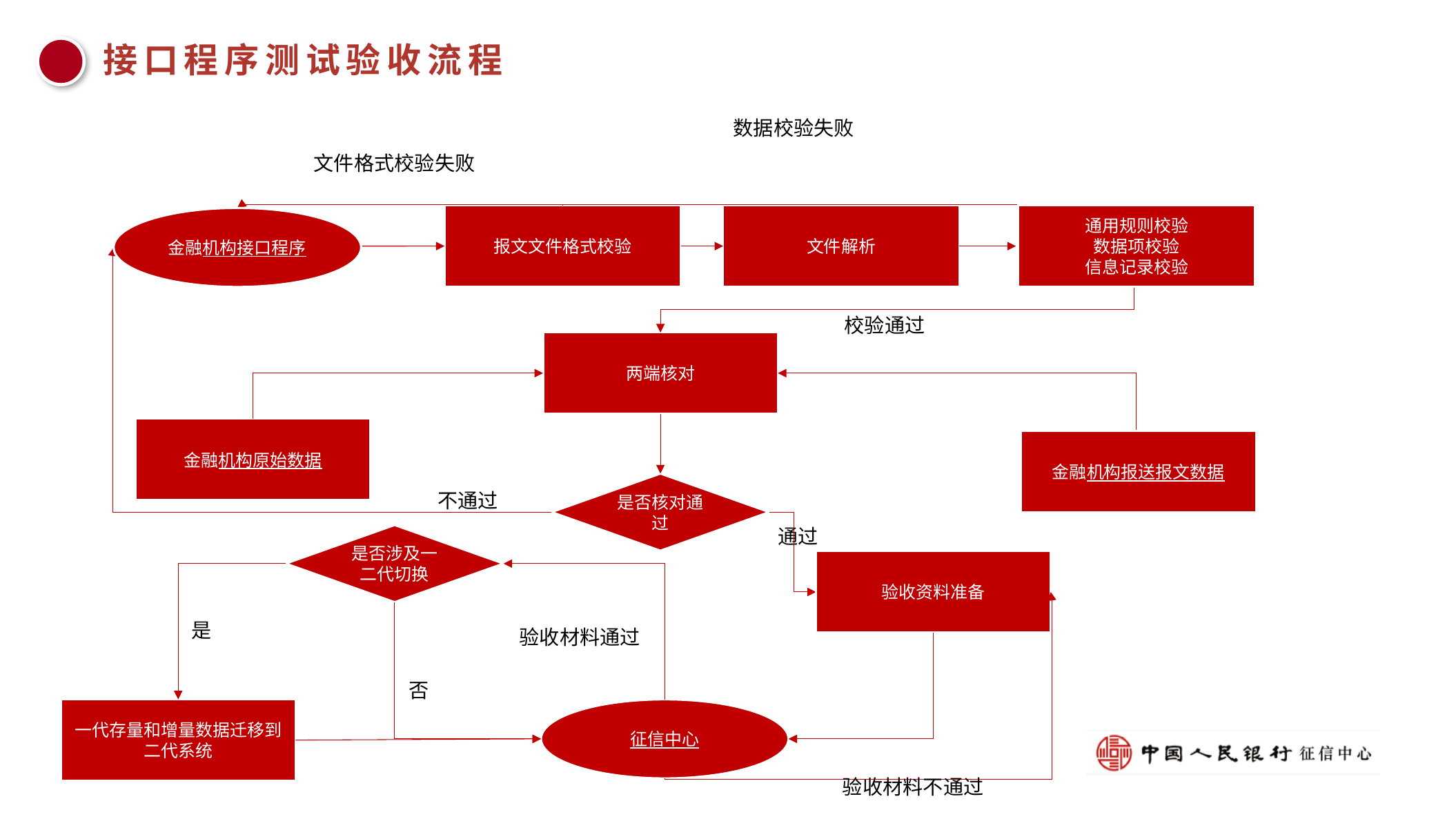

接口程序测试验收流程

数据校验失败
文件格式校验失败
通用规则校验
数据项校验
信息记录校验
报文文件格式校验
文件解析

金融机构接口程序
校验通过
两端核对
金融机构原始数据
金融机构报送报文数据
金融机构报送报文数据
是否核对通过
不通过
通过
是否涉及一二代切换
验收资料准备
是
验收材料通过
否
征信中心
一代存量和增量数据迁移到二代系统
验收材料不通过